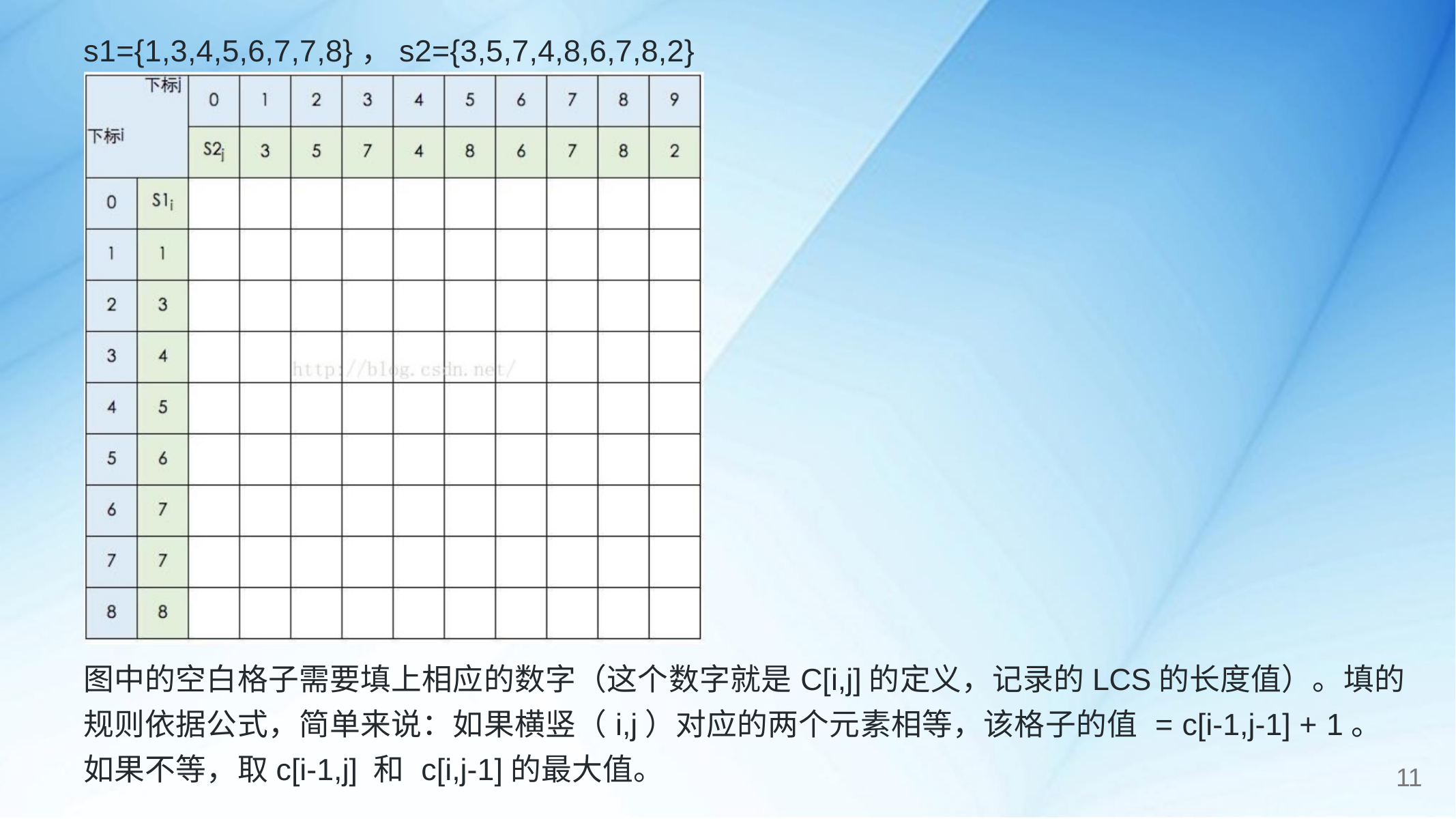

s1={1,3,4,5,6,7,7,8}，s2={3,5,7,4,8,6,7,8,2}
图中的空白格子需要填上相应的数字（这个数字就是C[i,j]的定义，记录的LCS的长度值）。填的
规则依据公式，简单来说：如果横竖（i,j）对应的两个元素相等，该格子的值 = c[i-1,j-1] + 1。
如果不等，取c[i-1,j] 和 c[i,j-1]的最大值。
11